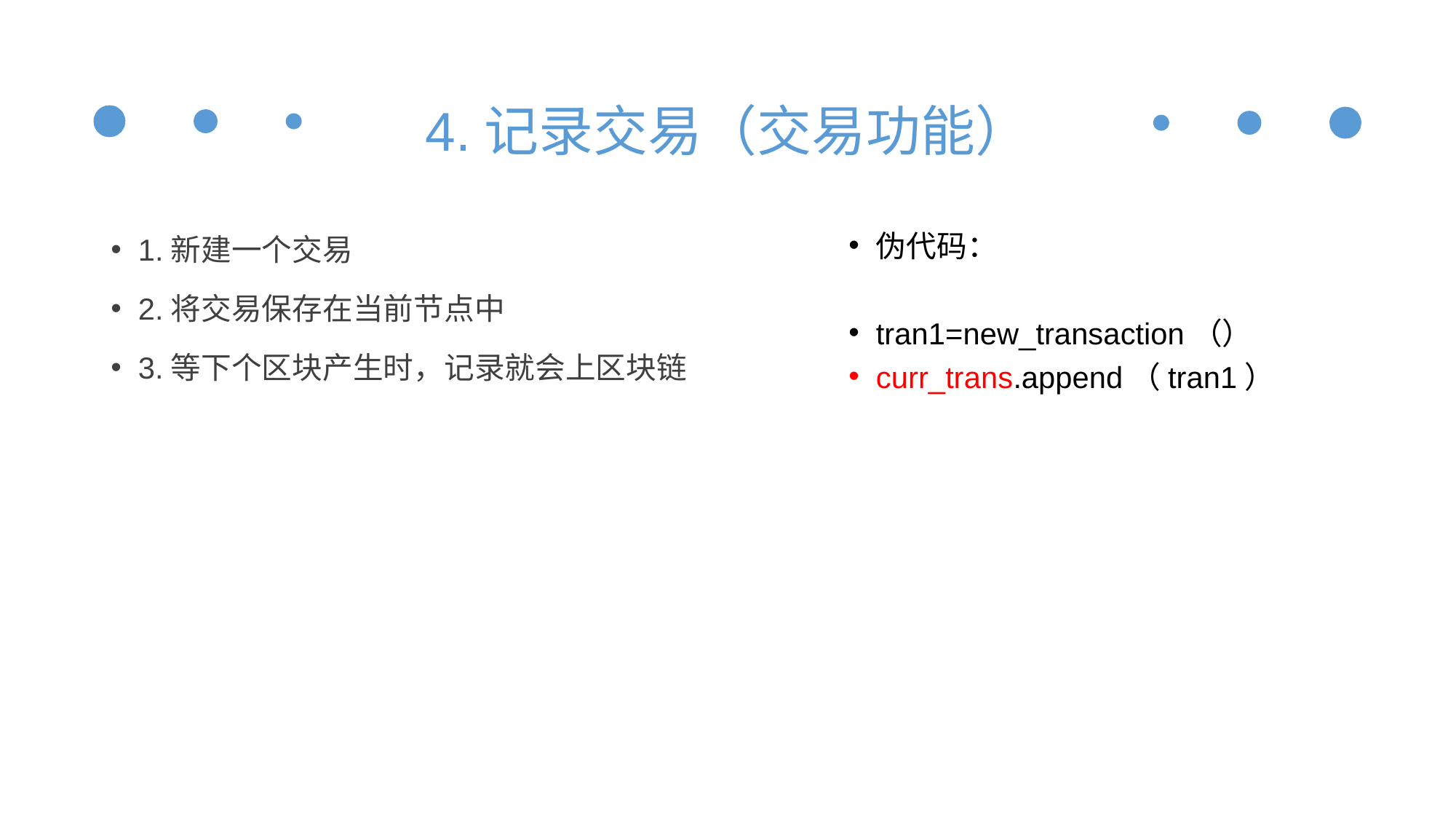

# 4.记录交易（交易功能）
伪代码：

tran1=new_transaction（）
curr_trans.append（tran1）
1.新建一个交易
2.将交易保存在当前节点中
3.等下个区块产生时，记录就会上区块链